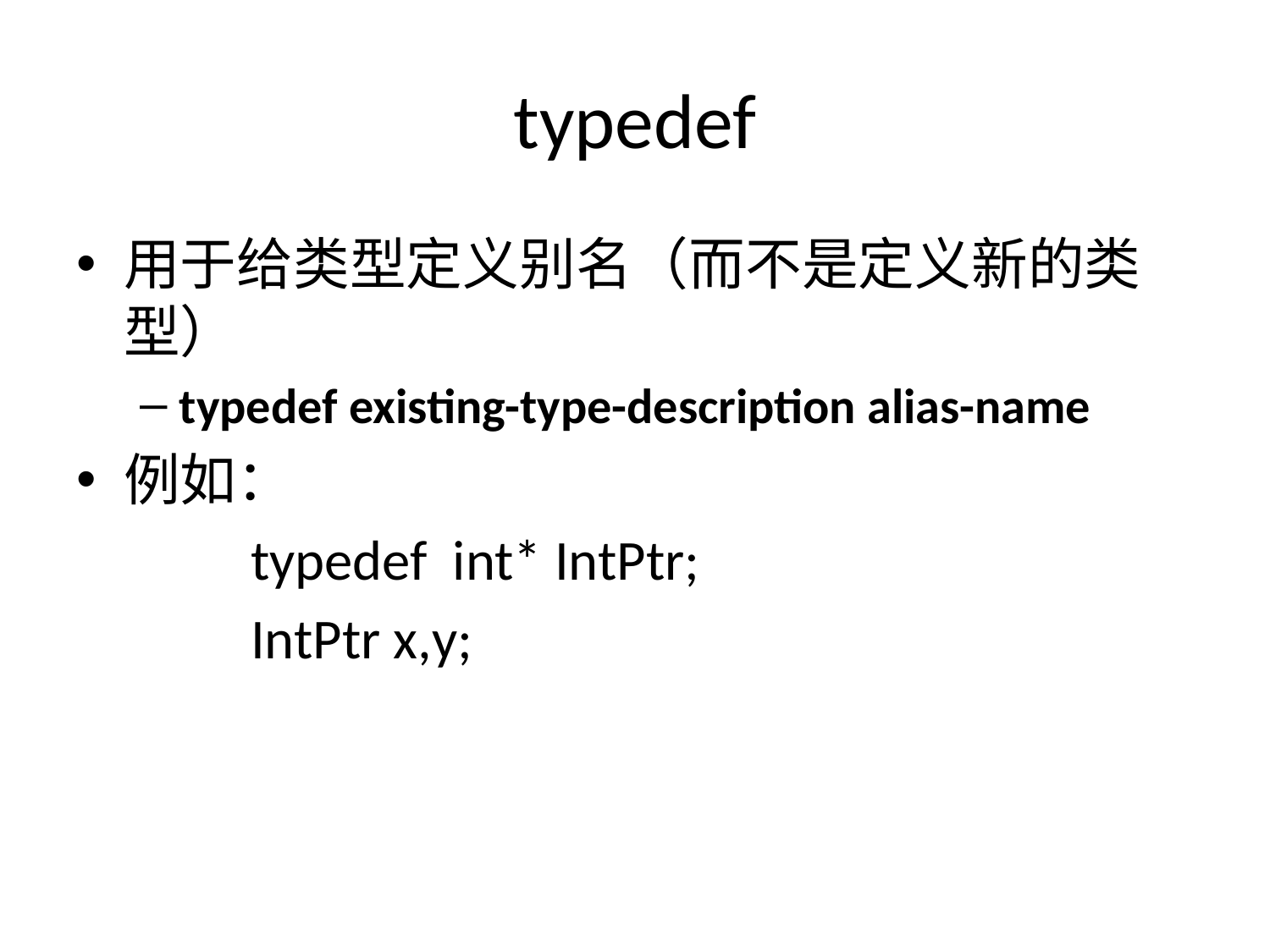

# typedef
用于给类型定义别名（而不是定义新的类型）
typedef existing-type-description alias-name
例如：
		typedef  int* IntPtr;
		IntPtr x,y;